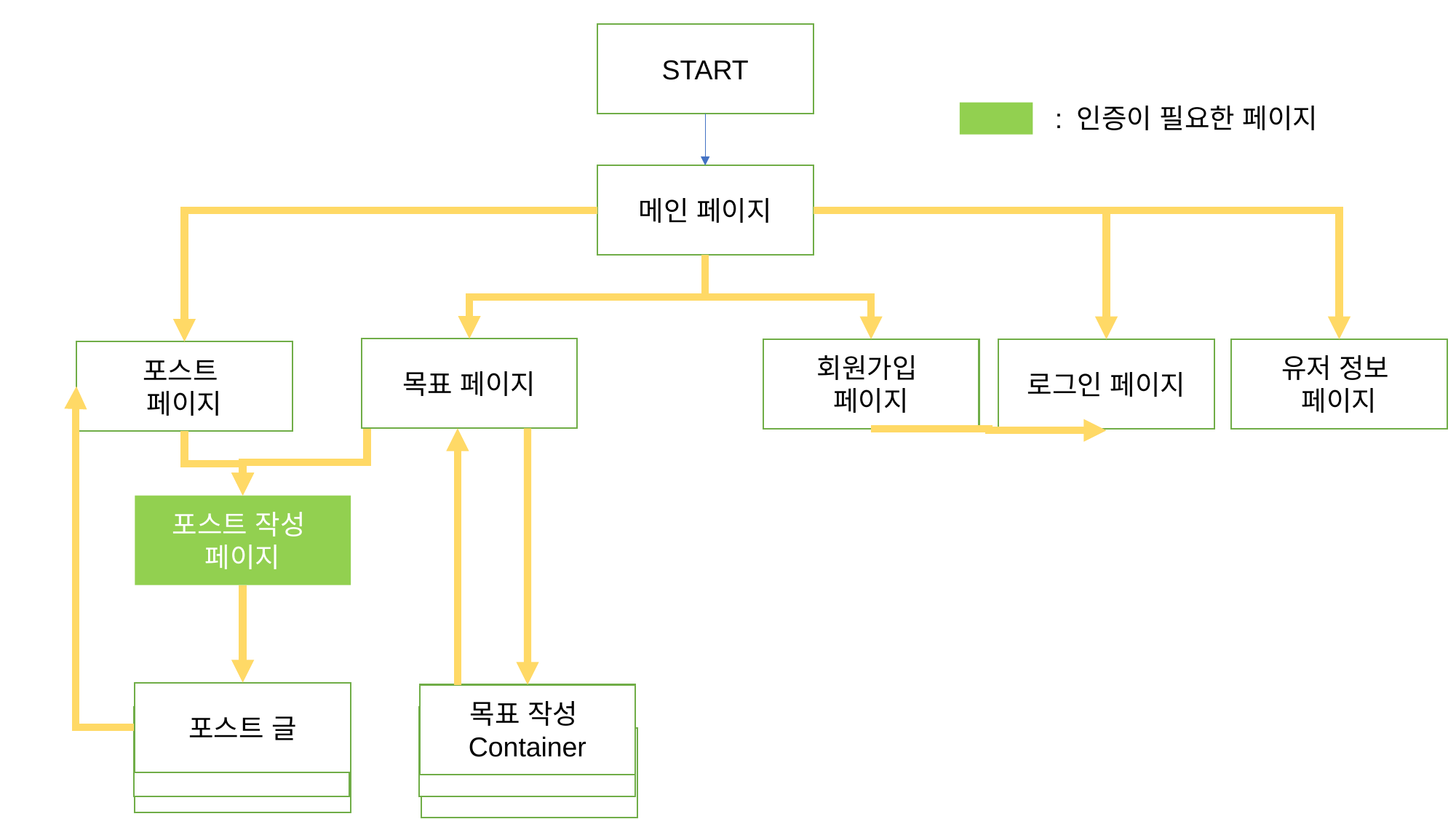

START
: 인증이 필요한 페이지

메인 페이지
목표 페이지
회원가입
페이지
로그인 페이지
유저 정보
페이지
포스트
페이지
포스트 작성
페이지
포스트 글
목표 작성
Container
스터디 모집 글

스터디 모집 글
목표 작성